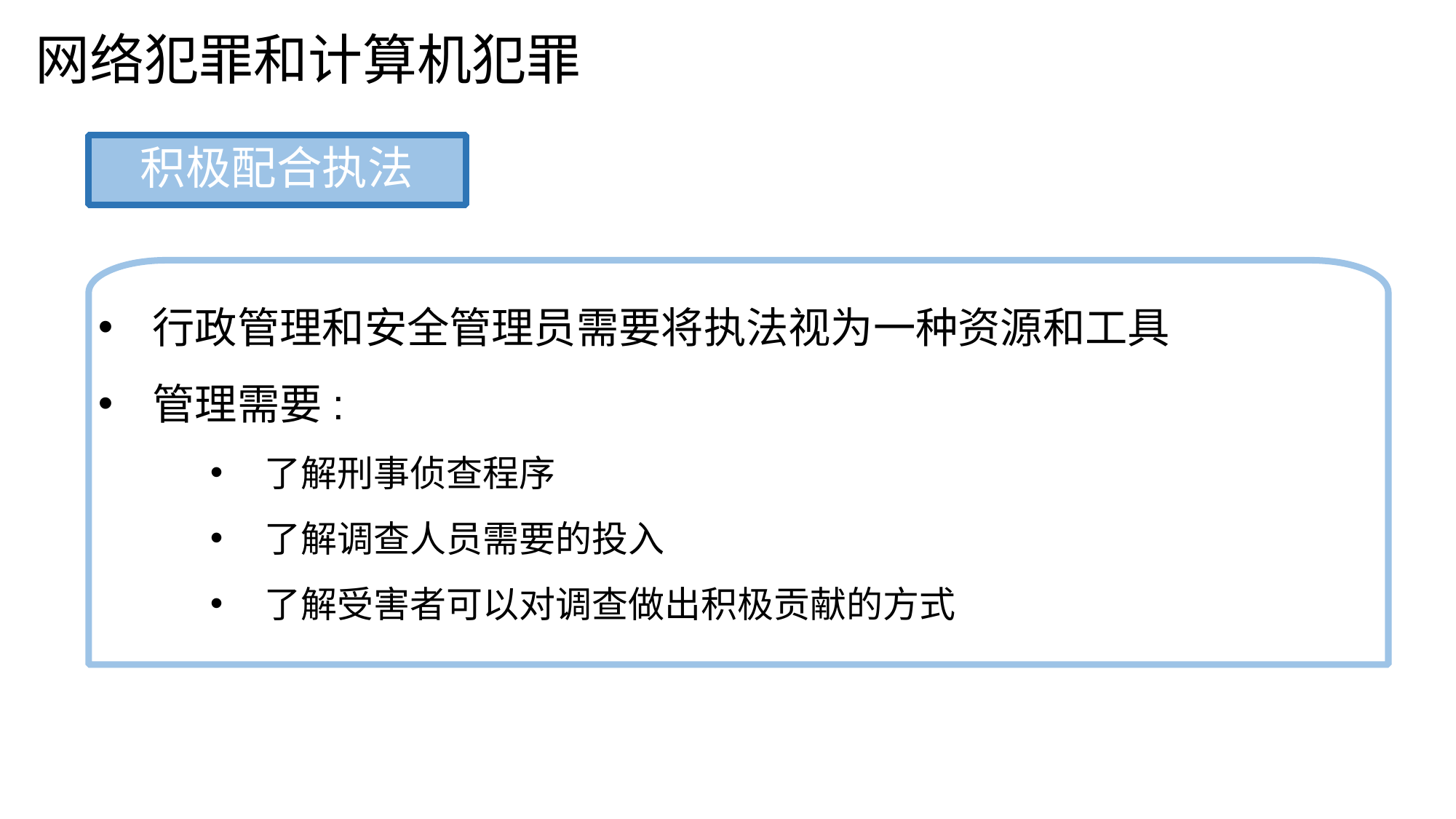

网络犯罪和计算机犯罪

积极配合执法
行政管理和安全管理员需要将执法视为一种资源和工具
管理需要:
了解刑事侦查程序
了解调查人员需要的投入
了解受害者可以对调查做出积极贡献的方式